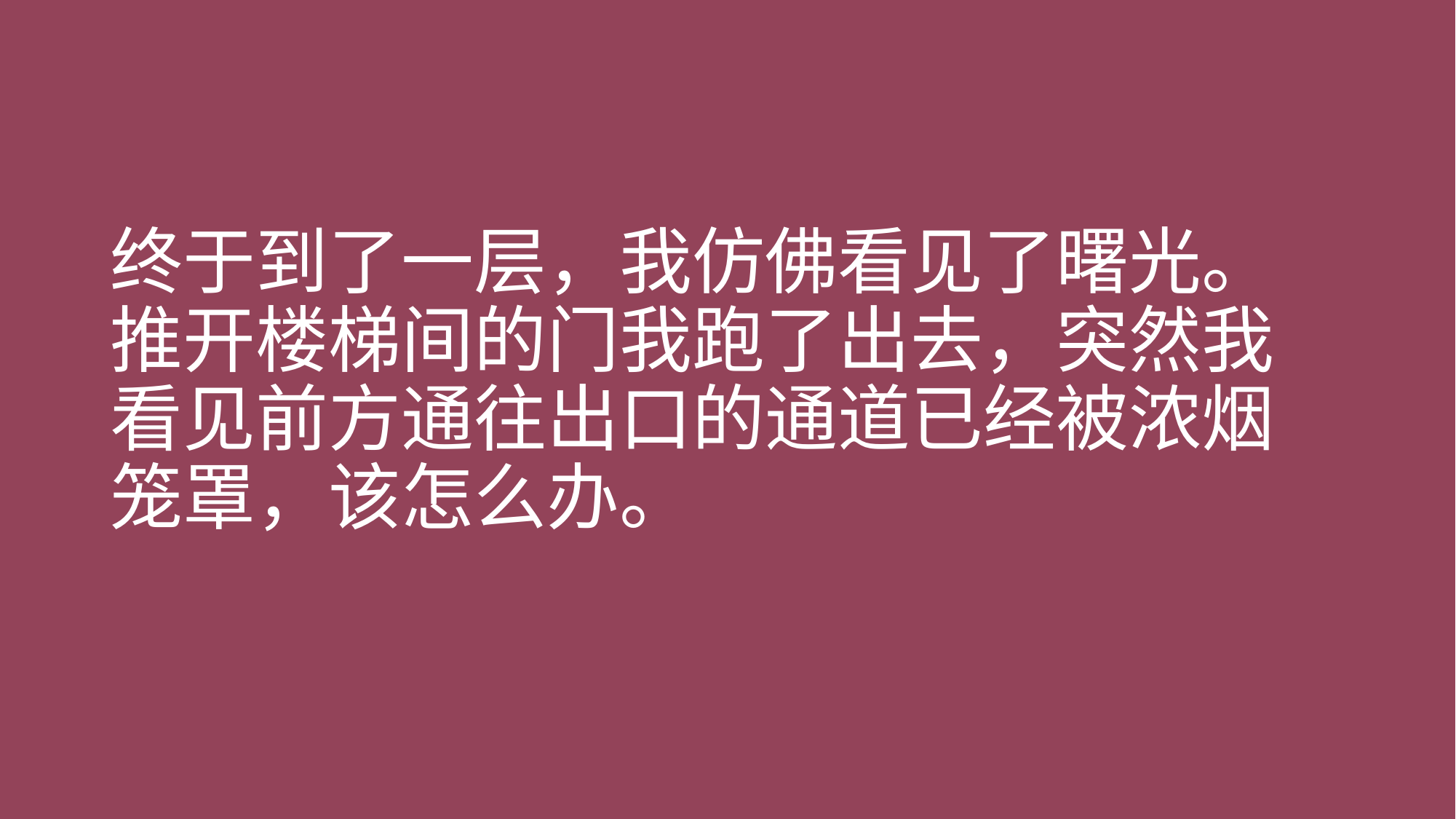

# 终于到了一层，我仿佛看见了曙光。推开楼梯间的门我跑了出去，突然我看见前方通往出口的通道已经被浓烟笼罩，该怎么办。